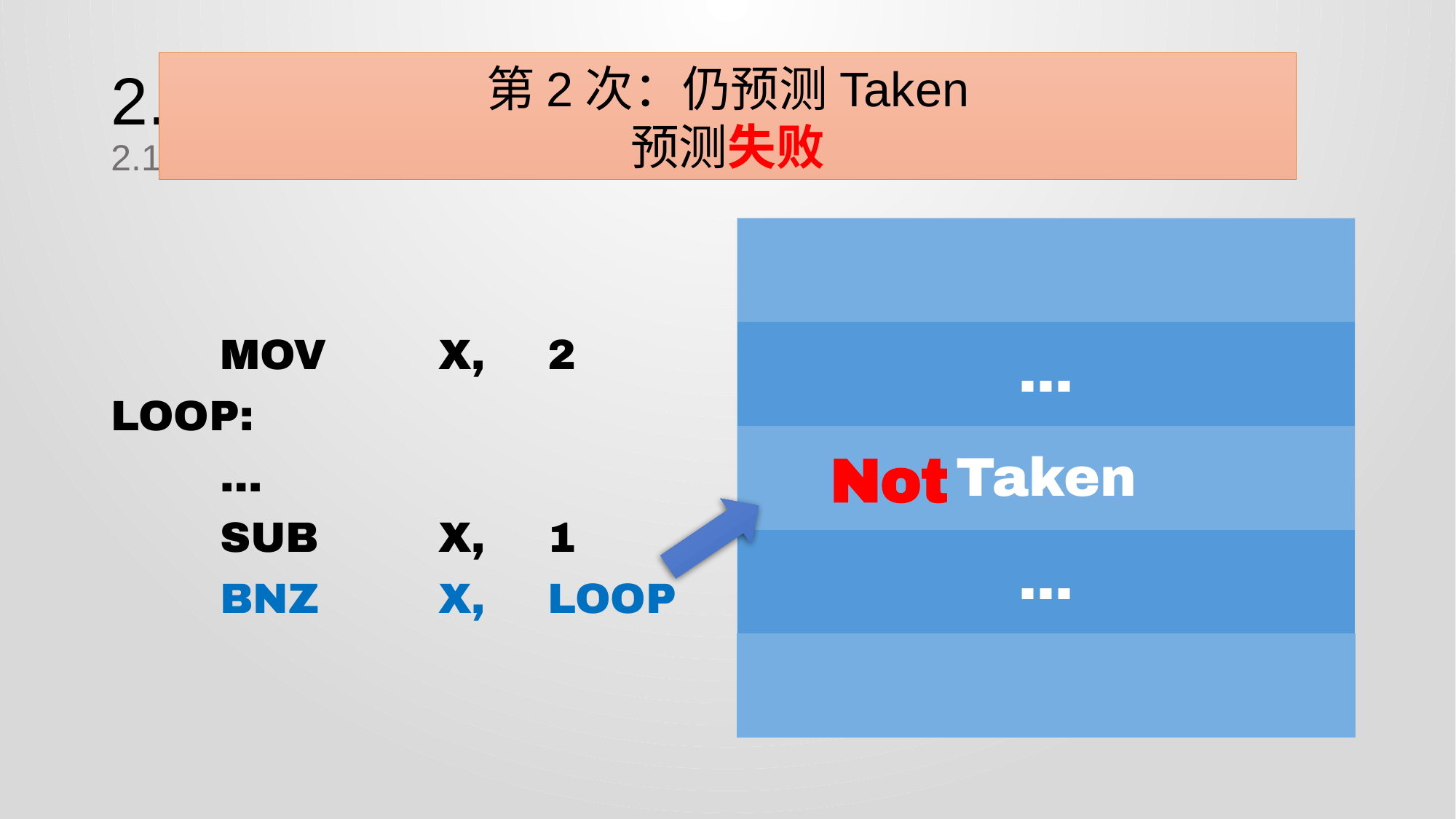

# 2.	分支预测 2.1.	简介		2.1.5.	分支历史表（BHT，Branch History Table）
第2次：仍预测Taken
预测失败
	MOV		X,	2
LOOP:
	…
	SUB		X,	1
	BNZ		X,	LOOP
|  |
| --- |
| … |
| Taken |
| … |
|  |
Not